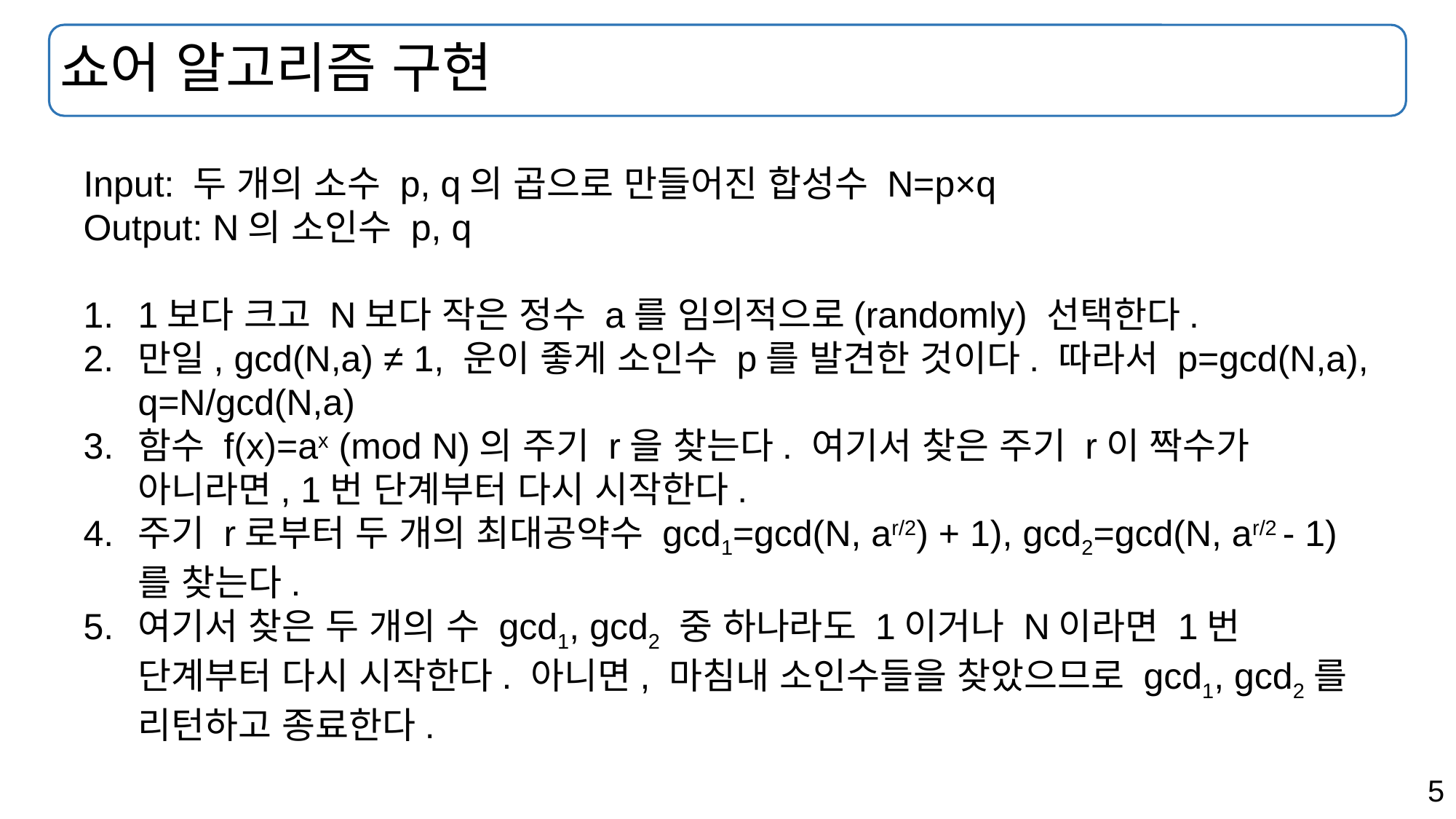

# 쇼어 알고리즘 구현
Input: 두 개의 소수 p, q의 곱으로 만들어진 합성수 N=p×q
Output: N의 소인수 p, q

1보다 크고 N보다 작은 정수 a를 임의적으로(randomly) 선택한다.
만일, gcd(N,a) ≠ 1, 운이 좋게 소인수 p를 발견한 것이다. 따라서 p=gcd(N,a), q=N/gcd(N,a)
함수 f(x)=ax (mod N)의 주기 r을 찾는다. 여기서 찾은 주기 r이 짝수가 아니라면, 1번 단계부터 다시 시작한다.
주기 r로부터 두 개의 최대공약수 gcd1=gcd(N, ar/2) + 1), gcd2=gcd(N, ar/2 - 1)를 찾는다.
여기서 찾은 두 개의 수 gcd1, gcd2 중 하나라도 1이거나 N이라면 1번 단계부터 다시 시작한다. 아니면, 마침내 소인수들을 찾았으므로 gcd1, gcd2를 리턴하고 종료한다.